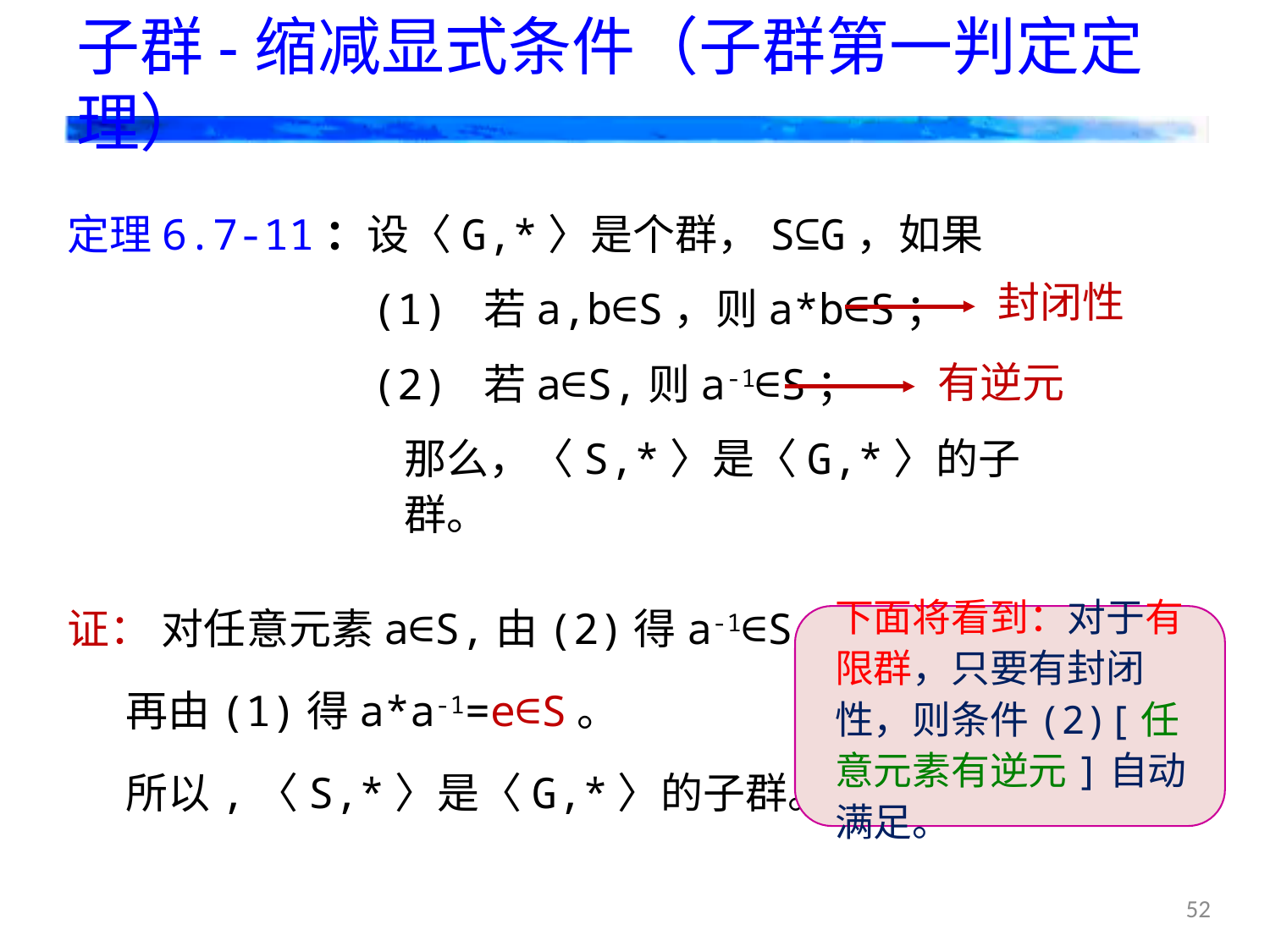

# 子群-缩减显式条件（子群第一判定定理）
定理6.7-11：设〈G,*〉是个群，S⊆G，如果
            (1) 若a,b∈S，则a*b∈S；
            (2) 若a∈S,则a-1∈S；
那么，〈S,*〉是〈G,*〉的子群。
证： 对任意元素a∈S,由(2)得a-1∈S,
     再由(1)得a*a-1=e∈S。
     所以,〈S,*〉是〈G,*〉的子群。
封闭性
有逆元
下面将看到：对于有限群，只要有封闭性，则条件(2)[任意元素有逆元]自动满足。
52